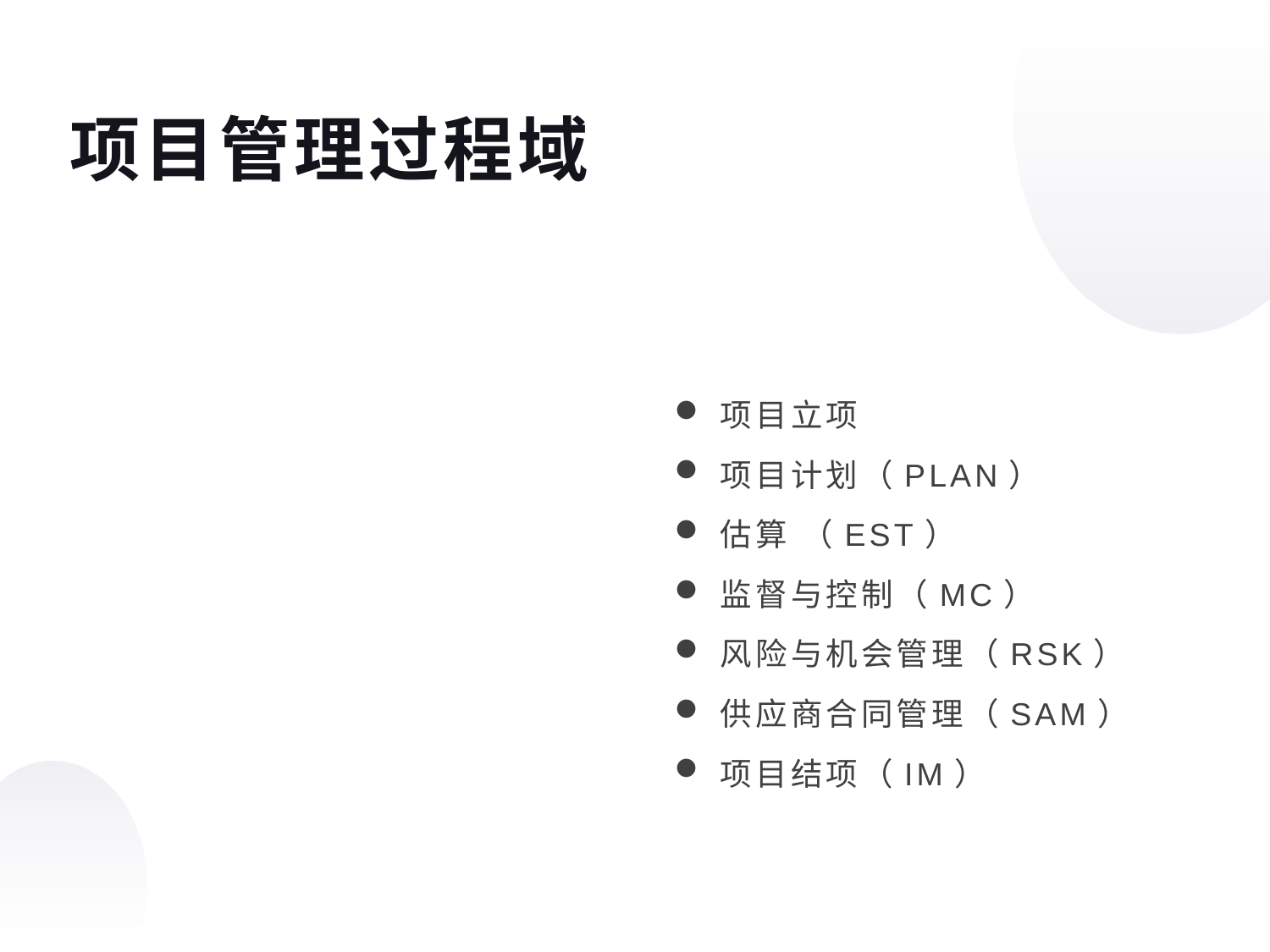

项目管理过程域
项目立项
项目计划（PLAN）
估算 （EST）
监督与控制（MC）
风险与机会管理（RSK）
供应商合同管理（SAM）
项目结项（IM）